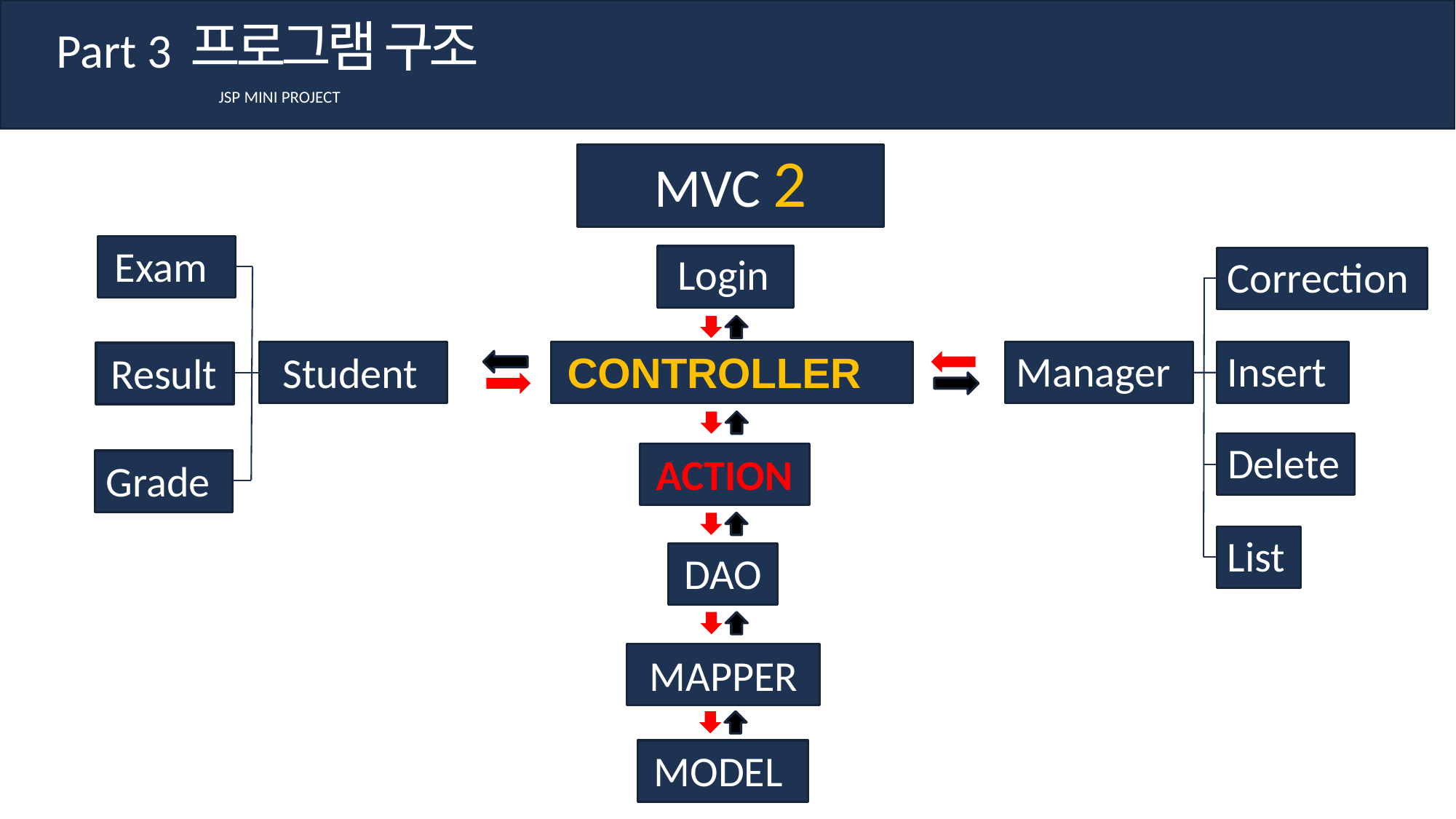

프로그램 구조
Part 3
JSP MINI PROJECT
MVC 2

Exam

Login
Correction

Insert
Manager
Student
CONTROLLER
Result

Delete

ACTION

Grade

List

DAO

MAPPER

MODEL